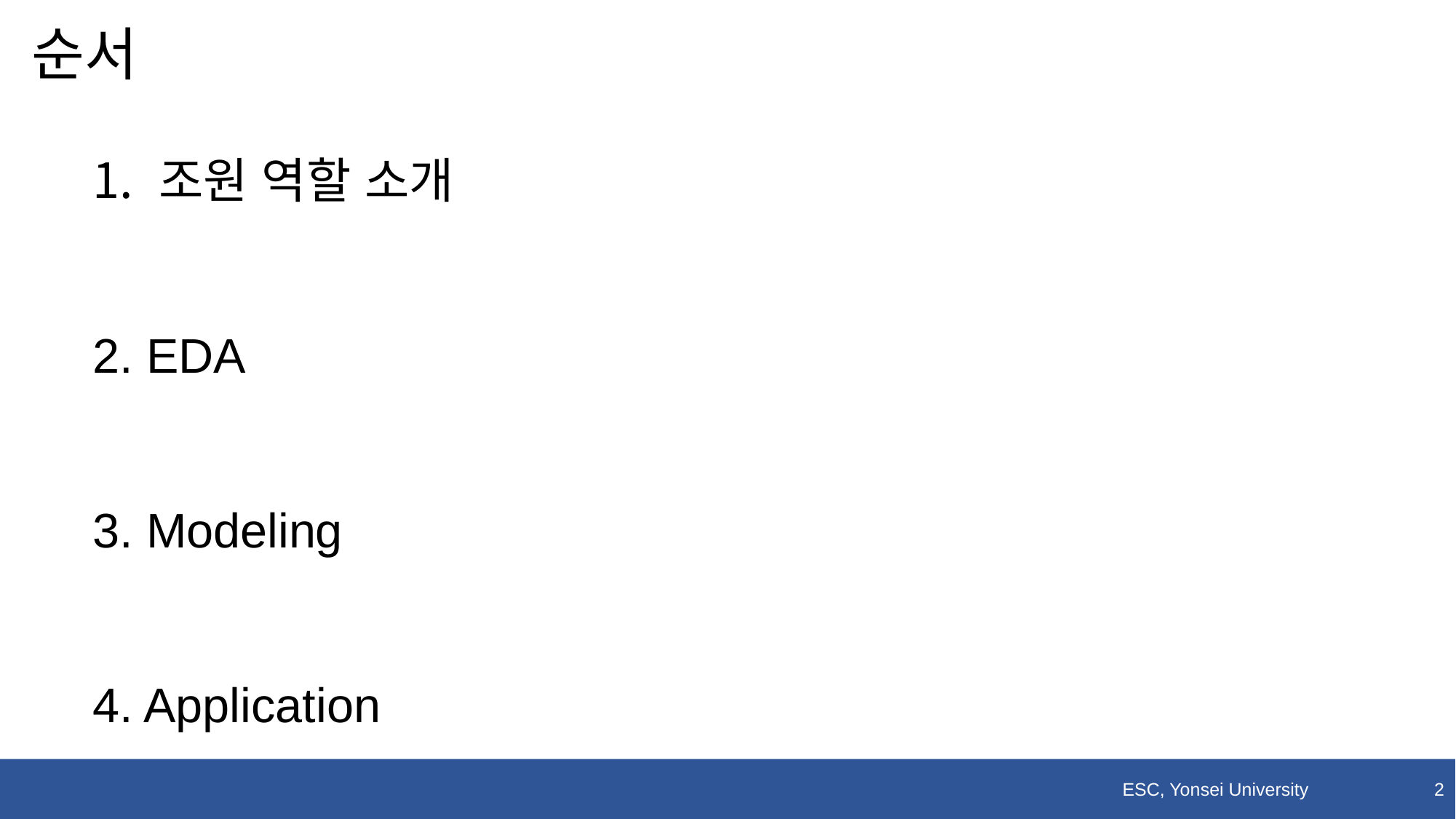

# 순서
 조원 역할 소개

2. EDA

3. Modeling

4. Application
ESC, Yonsei University
2